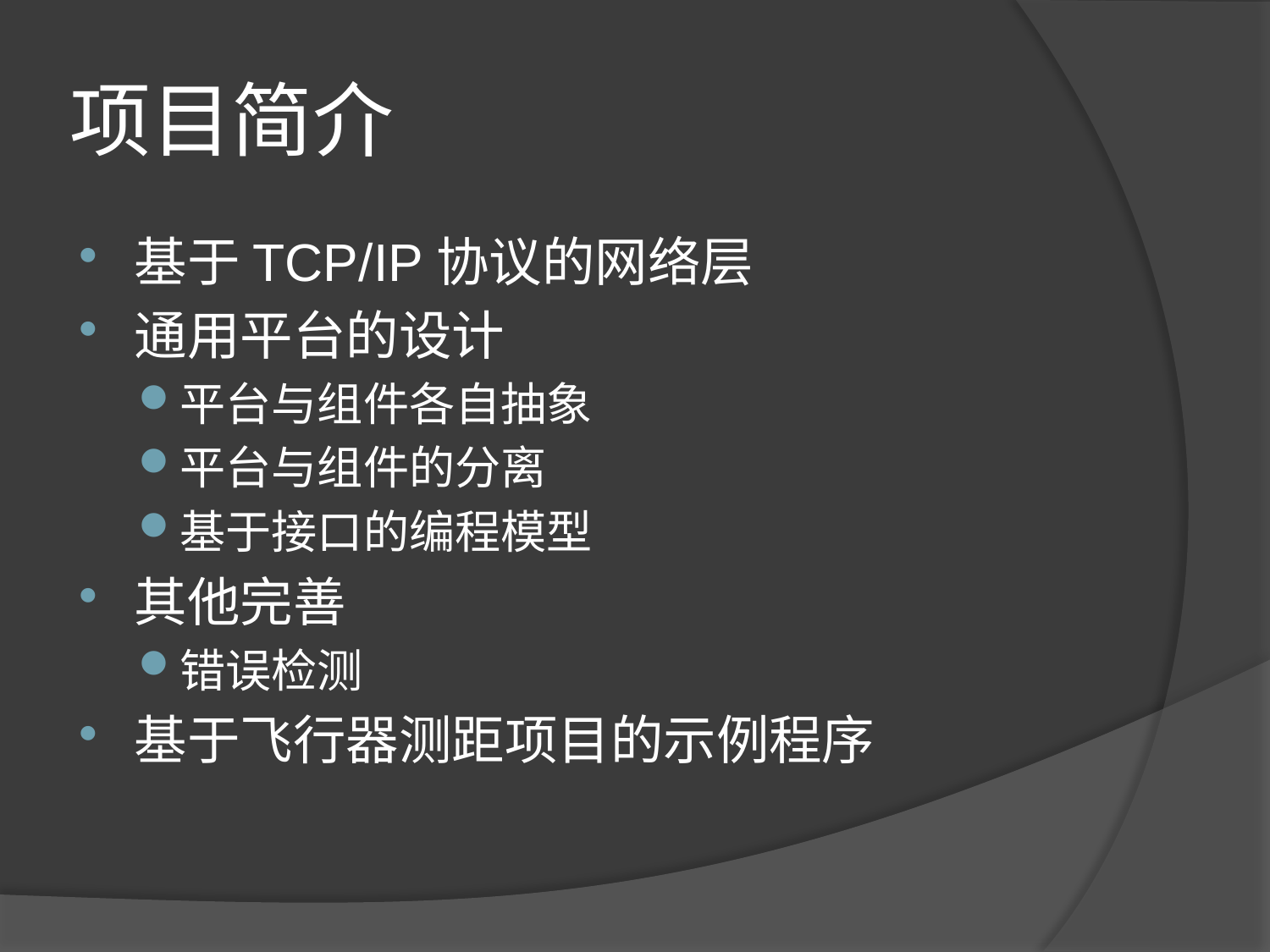

# 项目简介
基于TCP/IP协议的网络层
通用平台的设计
平台与组件各自抽象
平台与组件的分离
基于接口的编程模型
其他完善
错误检测
基于飞行器测距项目的示例程序